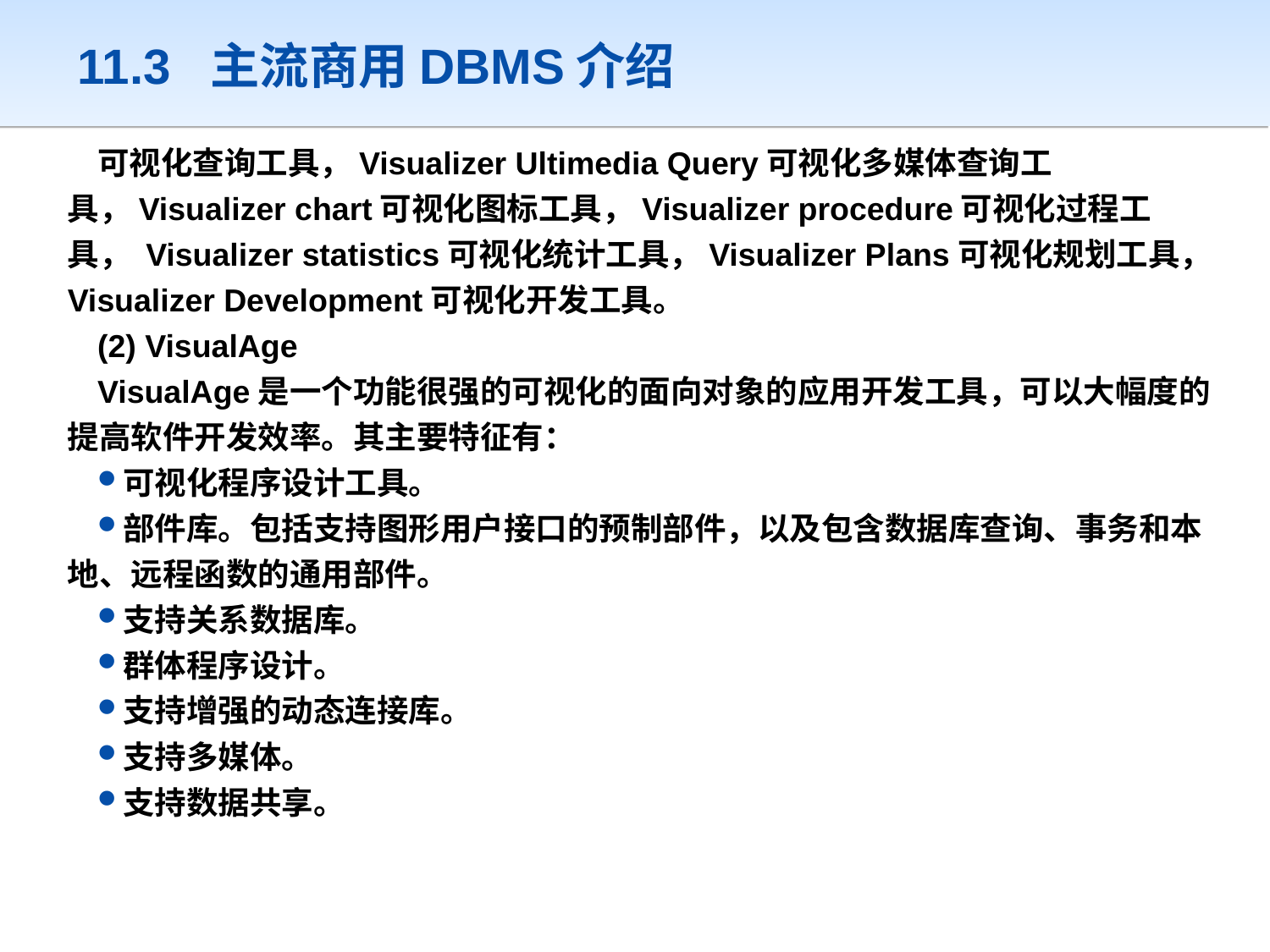

# 11.3  主流商用DBMS介绍
可视化查询工具，Visualizer Ultimedia Query可视化多媒体查询工具，Visualizer chart可视化图标工具，Visualizer procedure可视化过程工具， Visualizer statistics可视化统计工具，Visualizer Plans可视化规划工具， Visualizer Development可视化开发工具。
(2) VisualAge
VisualAge是一个功能很强的可视化的面向对象的应用开发工具，可以大幅度的提高软件开发效率。其主要特征有：
可视化程序设计工具。
部件库。包括支持图形用户接口的预制部件，以及包含数据库查询、事务和本地、远程函数的通用部件。
支持关系数据库。
群体程序设计。
支持增强的动态连接库。
支持多媒体。
支持数据共享。